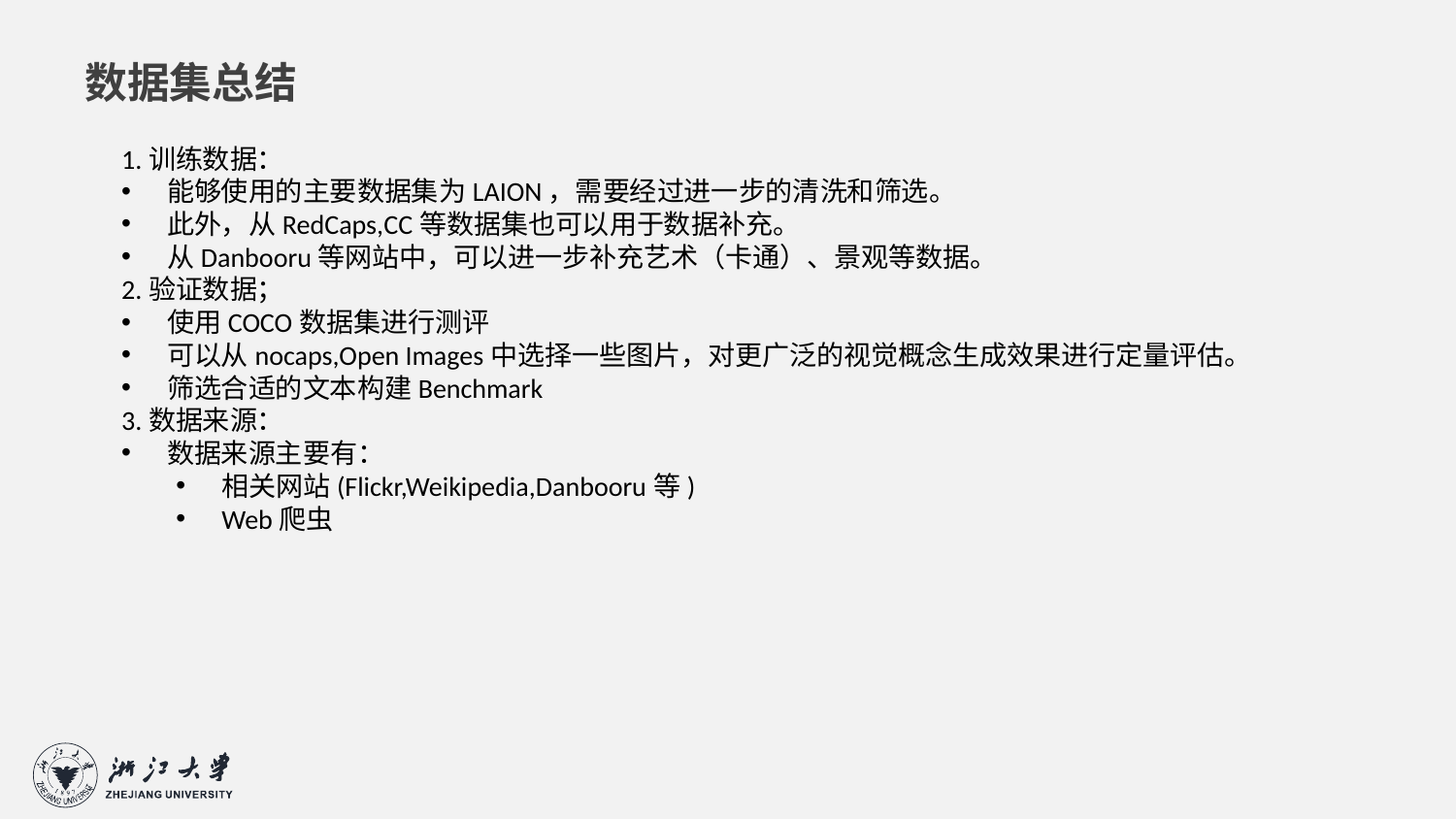

数据集总结
1.训练数据：
能够使用的主要数据集为LAION，需要经过进一步的清洗和筛选。
此外，从RedCaps,CC等数据集也可以用于数据补充。
从Danbooru等网站中，可以进一步补充艺术（卡通）、景观等数据。
2.验证数据；
使用COCO数据集进行测评
可以从nocaps,Open Images中选择一些图片，对更广泛的视觉概念生成效果进行定量评估。
筛选合适的文本构建Benchmark
3.数据来源：
数据来源主要有：
相关网站(Flickr,Weikipedia,Danbooru等)
Web爬虫